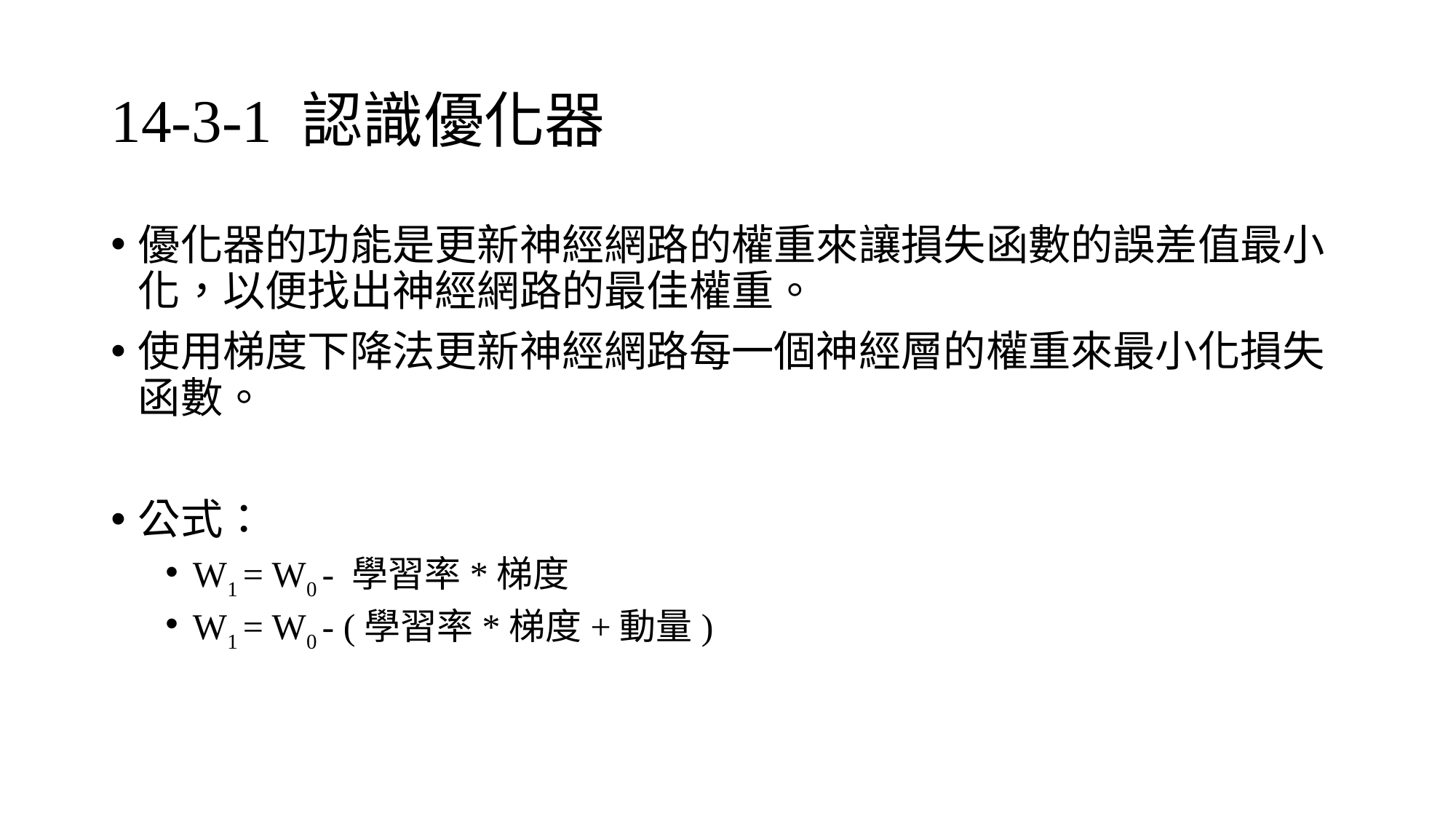

# 14-3-1 認識優化器
優化器的功能是更新神經網路的權重來讓損失函數的誤差值最小化，以便找出神經網路的最佳權重。
使用梯度下降法更新神經網路每一個神經層的權重來最小化損失函數。

公式：
W1 = W0 - 學習率*梯度
W1 = W0 - (學習率*梯度+動量)